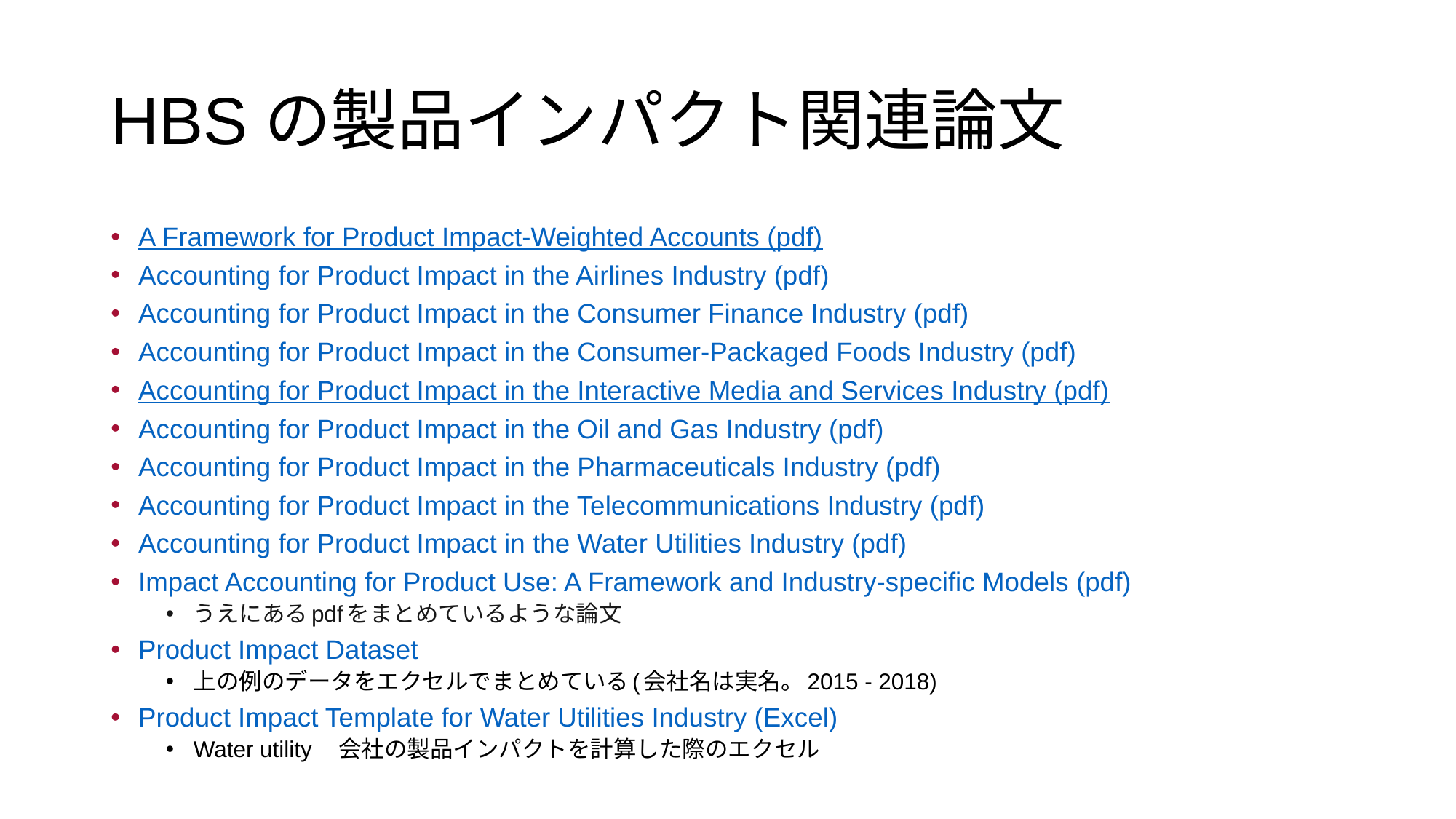

# HBSの製品インパクト関連論文
A Framework for Product Impact-Weighted Accounts (pdf)
Accounting for Product Impact in the Airlines Industry (pdf)
Accounting for Product Impact in the Consumer Finance Industry (pdf)
Accounting for Product Impact in the Consumer-Packaged Foods Industry (pdf)
Accounting for Product Impact in the Interactive Media and Services Industry (pdf)
Accounting for Product Impact in the Oil and Gas Industry (pdf)
Accounting for Product Impact in the Pharmaceuticals Industry (pdf)
Accounting for Product Impact in the Telecommunications Industry (pdf)
Accounting for Product Impact in the Water Utilities Industry (pdf)
Impact Accounting for Product Use: A Framework and Industry-specific Models (pdf)
うえにあるpdfをまとめているような論文
Product Impact Dataset
上の例のデータをエクセルでまとめている(会社名は実名。2015 - 2018)
Product Impact Template for Water Utilities Industry (Excel)
Water utility　会社の製品インパクトを計算した際のエクセル